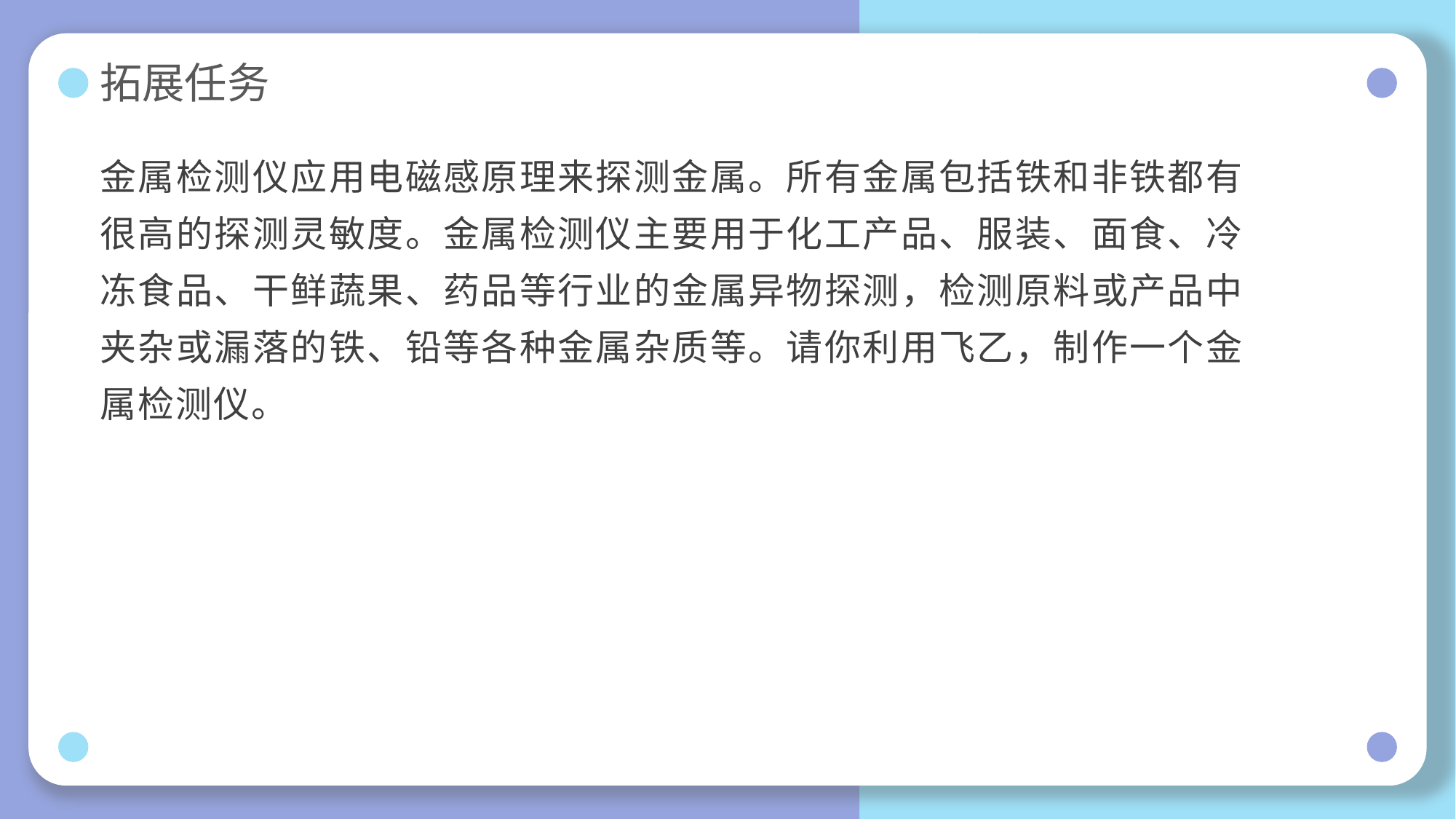

# 拓展任务
金属检测仪应用电磁感原理来探测金属。所有金属包括铁和非铁都有很高的探测灵敏度。金属检测仪主要用于化工产品、服装、面食、冷冻食品、干鲜蔬果、药品等行业的金属异物探测，检测原料或产品中夹杂或漏落的铁、铅等各种金属杂质等。请你利用飞乙，制作一个金属检测仪。